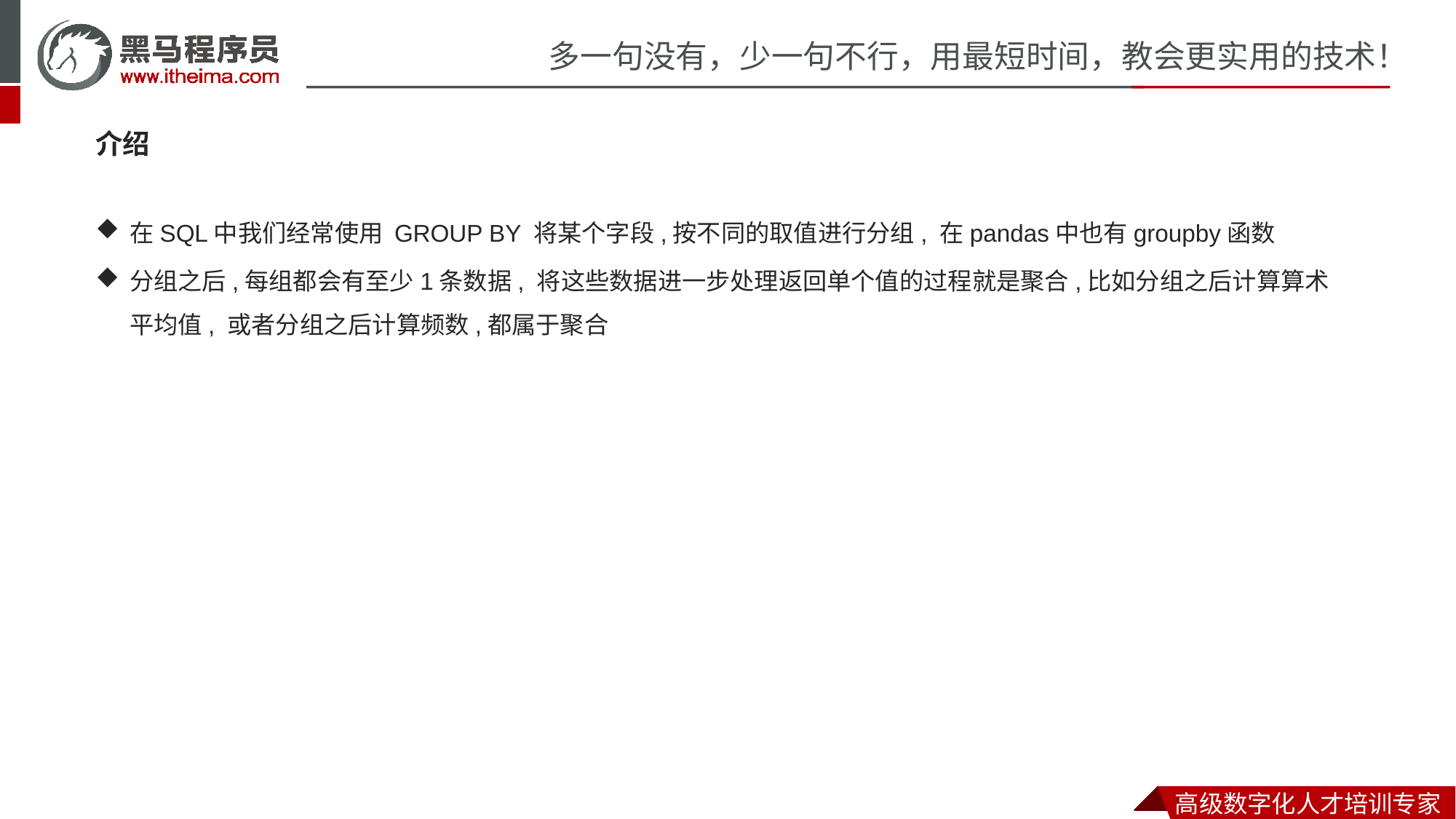

介绍
在SQL中我们经常使用 GROUP BY 将某个字段,按不同的取值进行分组, 在pandas中也有groupby函数
分组之后,每组都会有至少1条数据, 将这些数据进一步处理返回单个值的过程就是聚合,比如分组之后计算算术平均值, 或者分组之后计算频数,都属于聚合